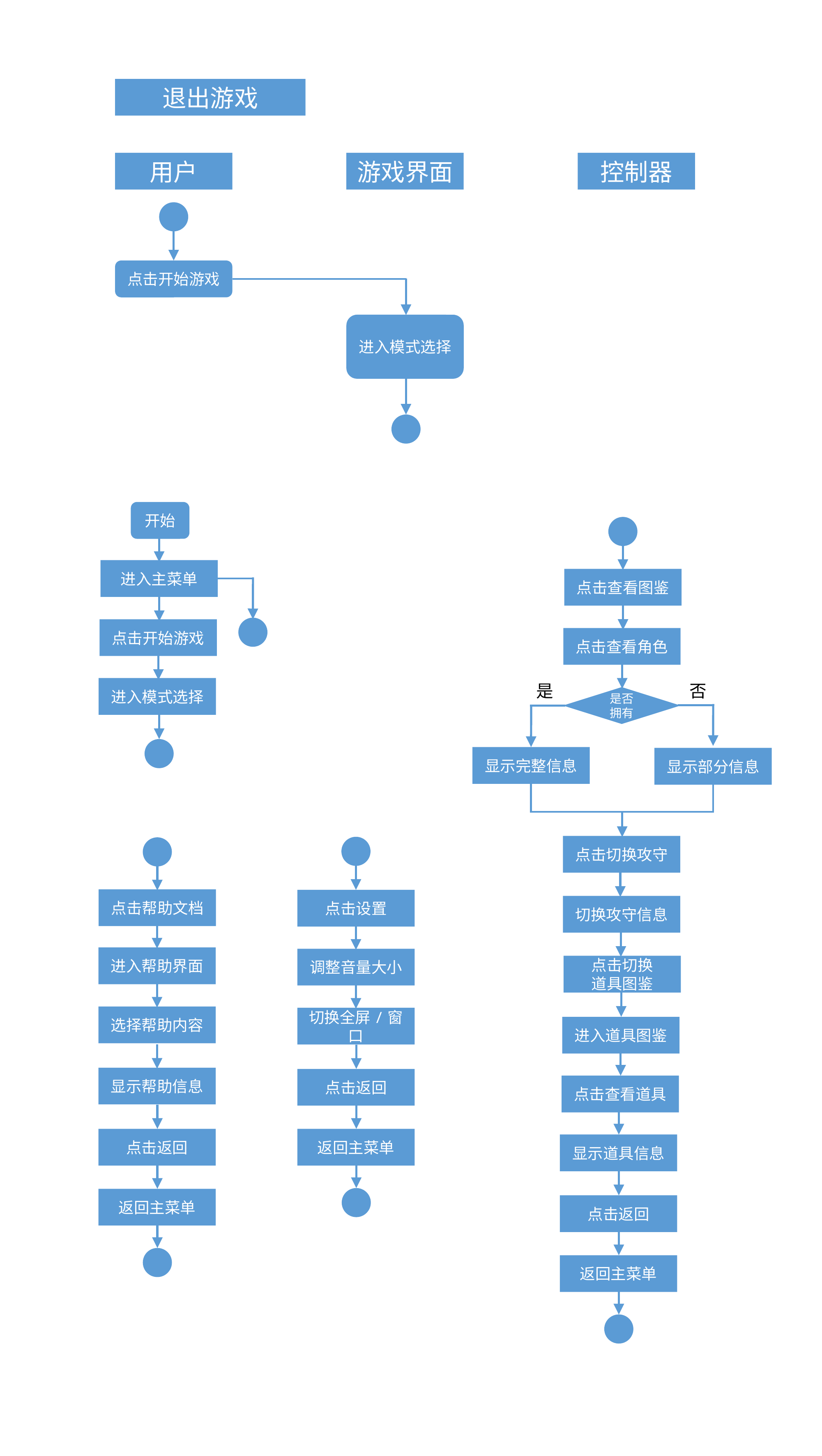

退出游戏
用户
游戏界面
控制器

点击开始游戏
进入模式选择

开始

进入主菜单
点击查看图鉴

点击开始游戏
点击查看角色
是
否
进入模式选择
是否
拥有

显示完整信息
显示部分信息
点击切换攻守

点击帮助文档
点击设置
切换攻守信息
进入帮助界面
调整音量大小
点击切换
道具图鉴
选择帮助内容
切换全屏/窗口
进入道具图鉴
显示帮助信息
点击返回
点击查看道具
点击返回
返回主菜单
显示道具信息

返回主菜单
点击返回

返回主菜单